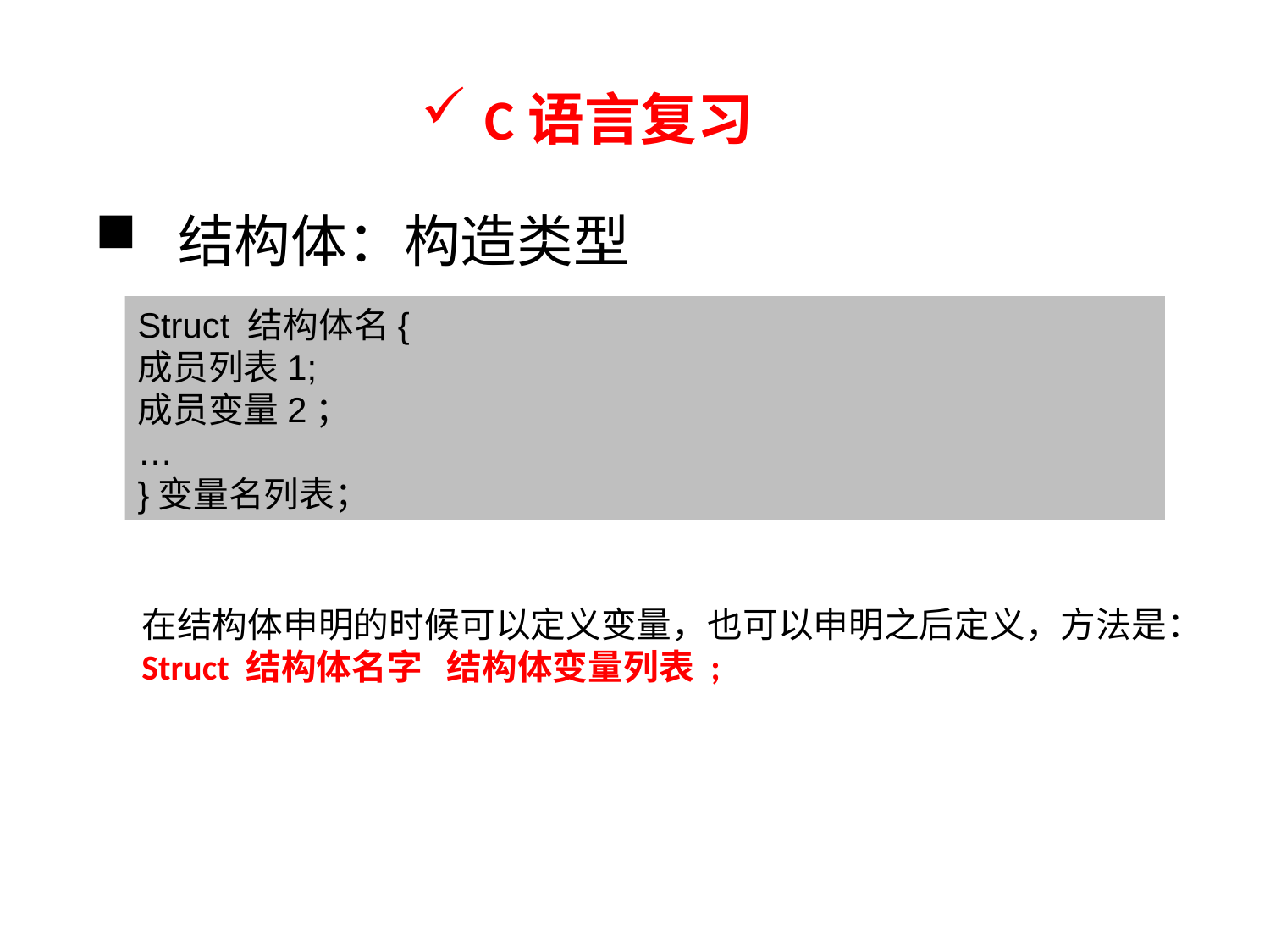

C语言复习
  结构体：构造类型
Struct 结构体名{
成员列表1;
成员变量2；
…
}变量名列表；
在结构体申明的时候可以定义变量，也可以申明之后定义，方法是：
Struct 结构体名字   结构体变量列表 ;